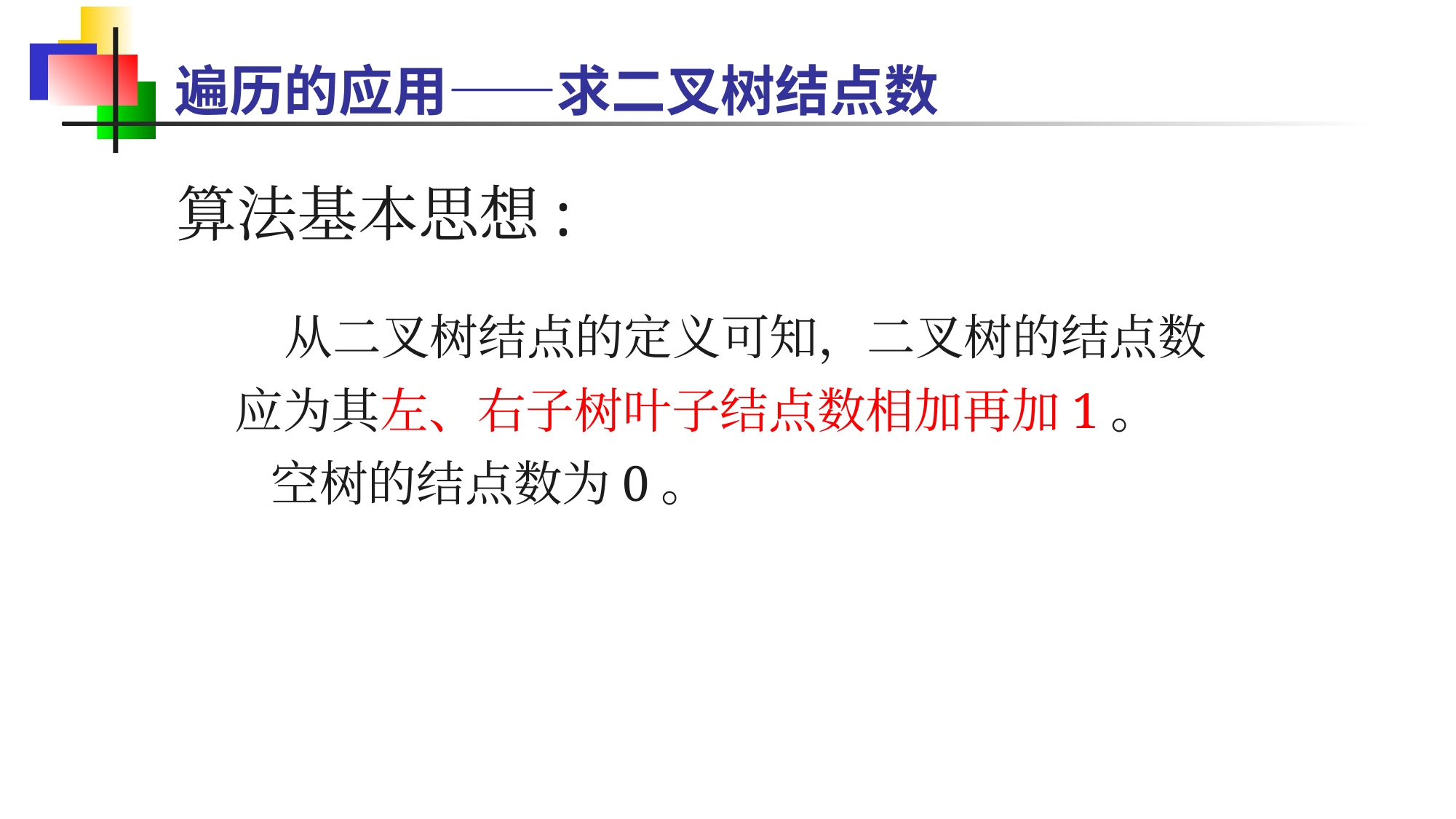

遍历的应用——求二叉树结点数
算法基本思想:
   从二叉树结点的定义可知，二叉树的结点数应为其左、右子树叶子结点数相加再加1。
  空树的结点数为0。